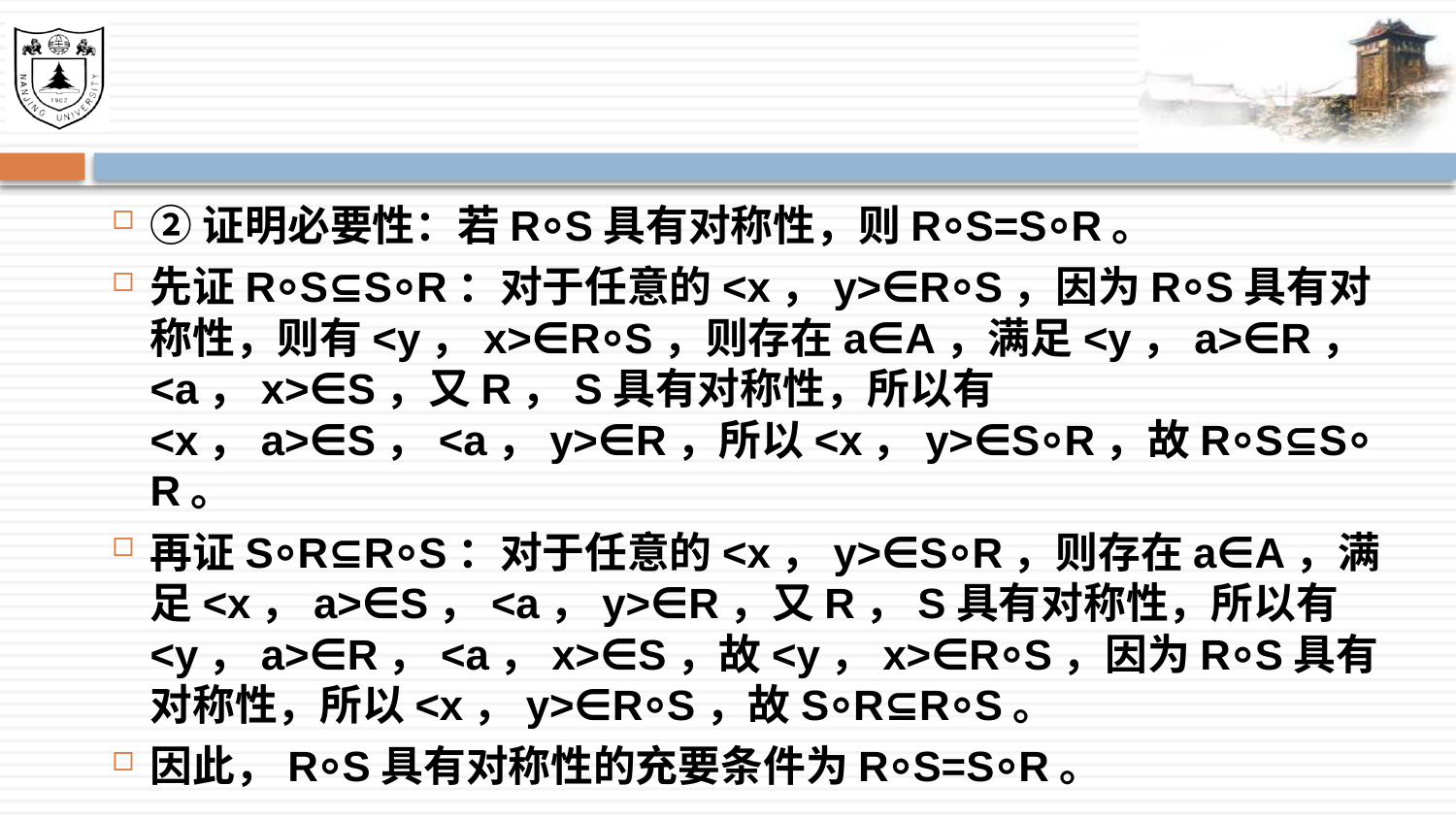

#
②证明必要性：若R⸰S具有对称性，则R⸰S=S⸰R。
先证R⸰S⊆S⸰R：对于任意的<x，y>∈R⸰S，因为R⸰S具有对称性，则有<y，x>∈R⸰S，则存在a∈A，满足<y，a>∈R，<a，x>∈S，又R，S具有对称性，所以有<x，a>∈S，<a，y>∈R，所以<x，y>∈S⸰R，故R⸰S⊆S⸰R。
再证S⸰R⊆R⸰S：对于任意的<x，y>∈S⸰R，则存在a∈A，满足<x，a>∈S，<a，y>∈R，又R，S具有对称性，所以有<y，a>∈R，<a，x>∈S，故<y，x>∈R⸰S，因为R⸰S具有对称性，所以<x，y>∈R⸰S，故S⸰R⊆R⸰S。
因此，R⸰S具有对称性的充要条件为R⸰S=S⸰R。